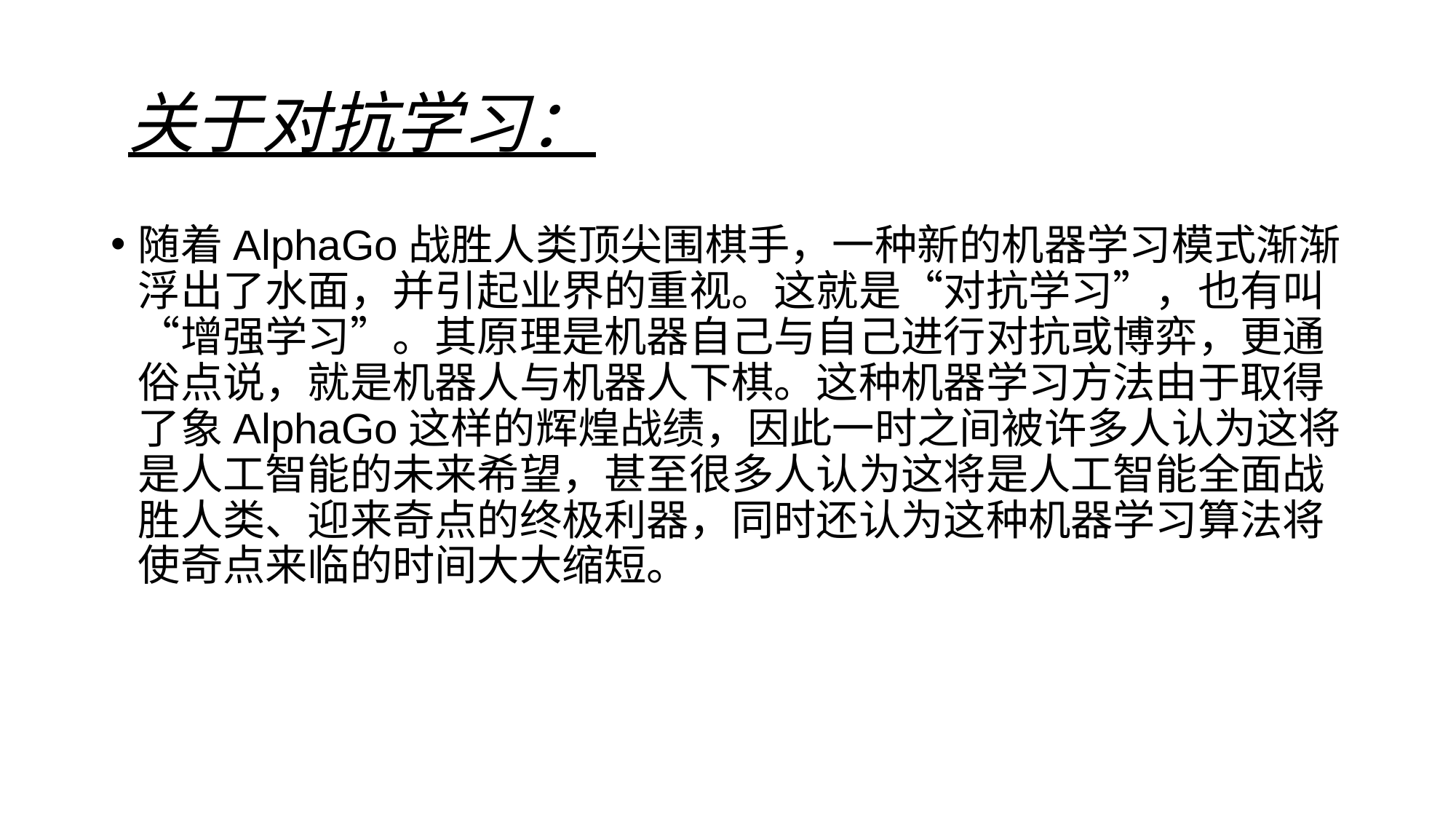

# 关于对抗学习：
随着AlphaGo战胜人类顶尖围棋手，一种新的机器学习模式渐渐浮出了水面，并引起业界的重视。这就是“对抗学习”，也有叫“增强学习”。其原理是机器自己与自己进行对抗或博弈，更通俗点说，就是机器人与机器人下棋。这种机器学习方法由于取得了象AlphaGo这样的辉煌战绩，因此一时之间被许多人认为这将是人工智能的未来希望，甚至很多人认为这将是人工智能全面战胜人类、迎来奇点的终极利器，同时还认为这种机器学习算法将使奇点来临的时间大大缩短。